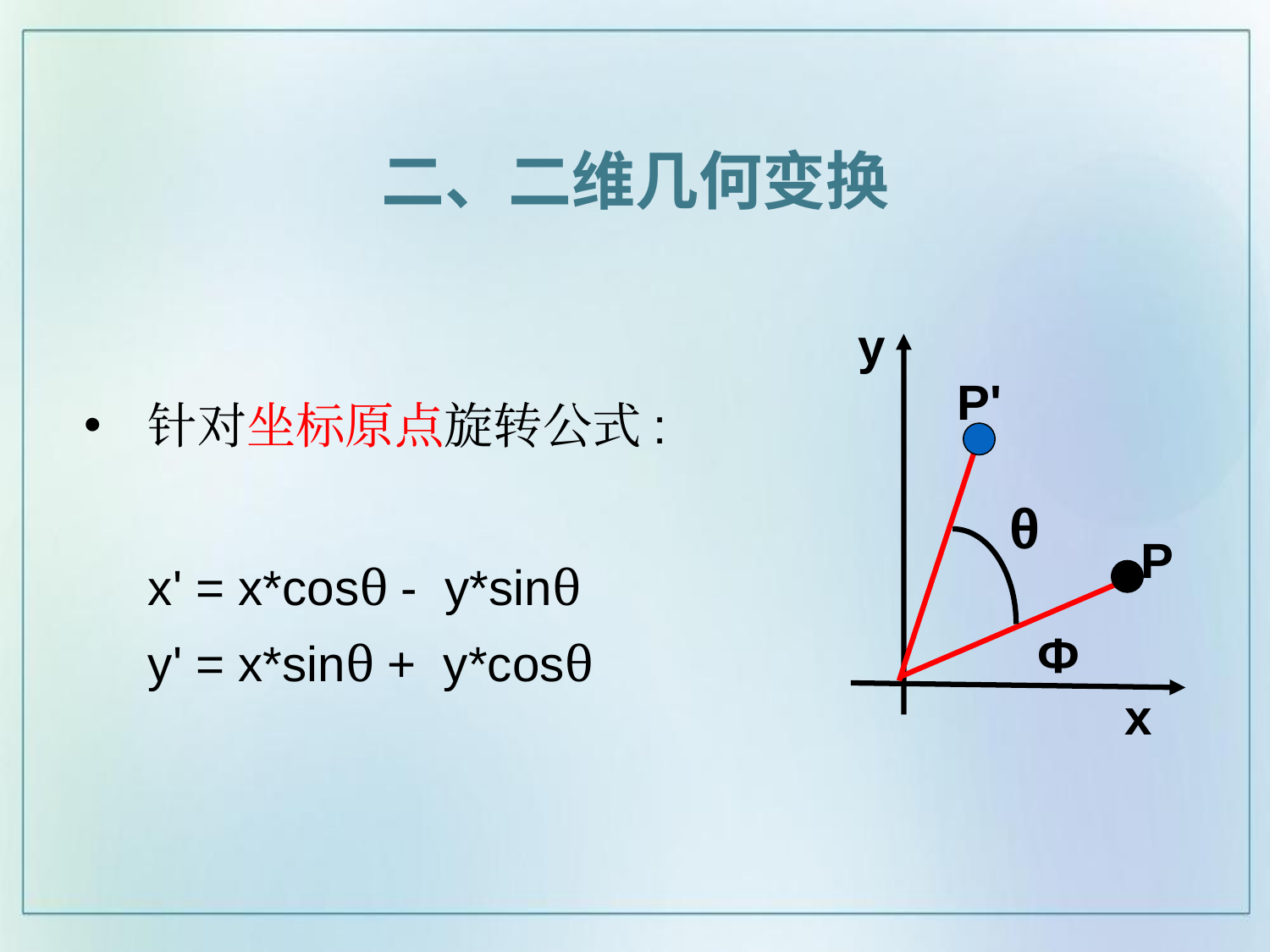

二、二维几何变换
y

P'

θ

P

Ф
x

针对坐标原点旋转公式:

	x' = x*cosθ -  y*sinθ
	y' = x*sinθ +  y*cosθ